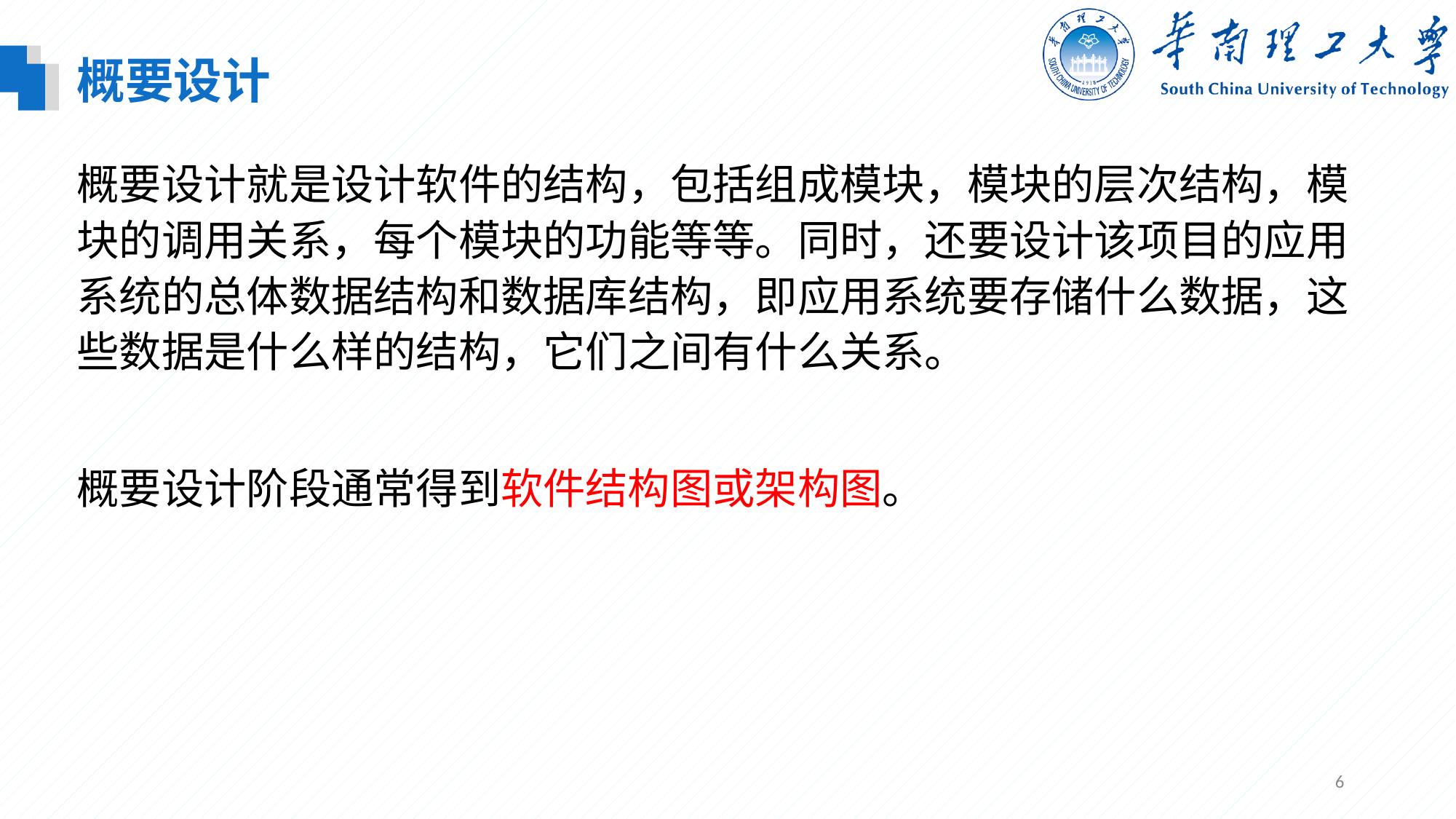

概要设计
概要设计就是设计软件的结构，包括组成模块，模块的层次结构，模块的调用关系，每个模块的功能等等。同时，还要设计该项目的应用系统的总体数据结构和数据库结构，即应用系统要存储什么数据，这些数据是什么样的结构，它们之间有什么关系。

概要设计阶段通常得到软件结构图或架构图。
6